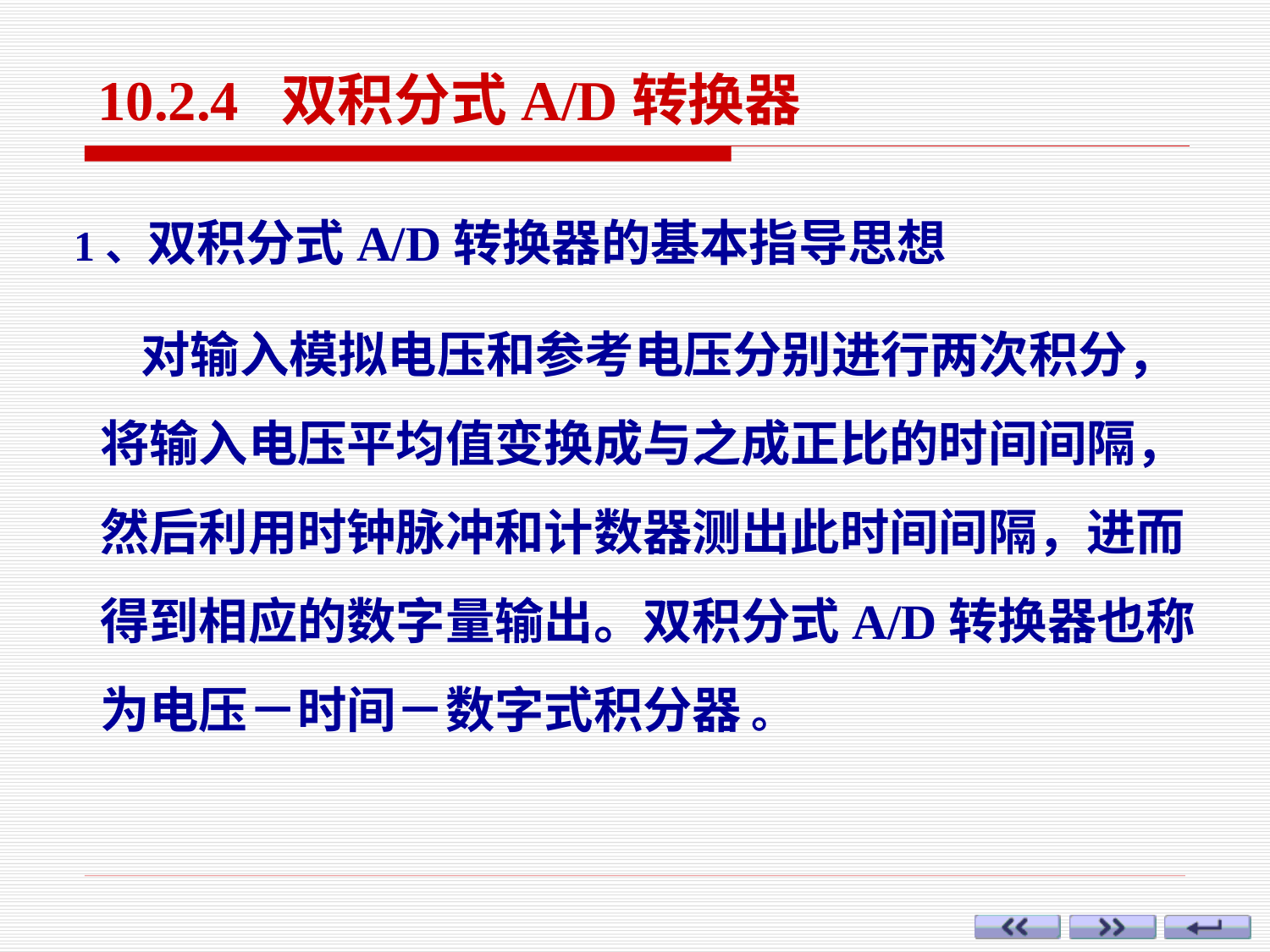

10.2.4  双积分式A/D转换器
1、双积分式A/D转换器的基本指导思想
    对输入模拟电压和参考电压分别进行两次积分，将输入电压平均值变换成与之成正比的时间间隔，然后利用时钟脉冲和计数器测出此时间间隔，进而得到相应的数字量输出。双积分式A/D转换器也称为电压－时间－数字式积分器 。